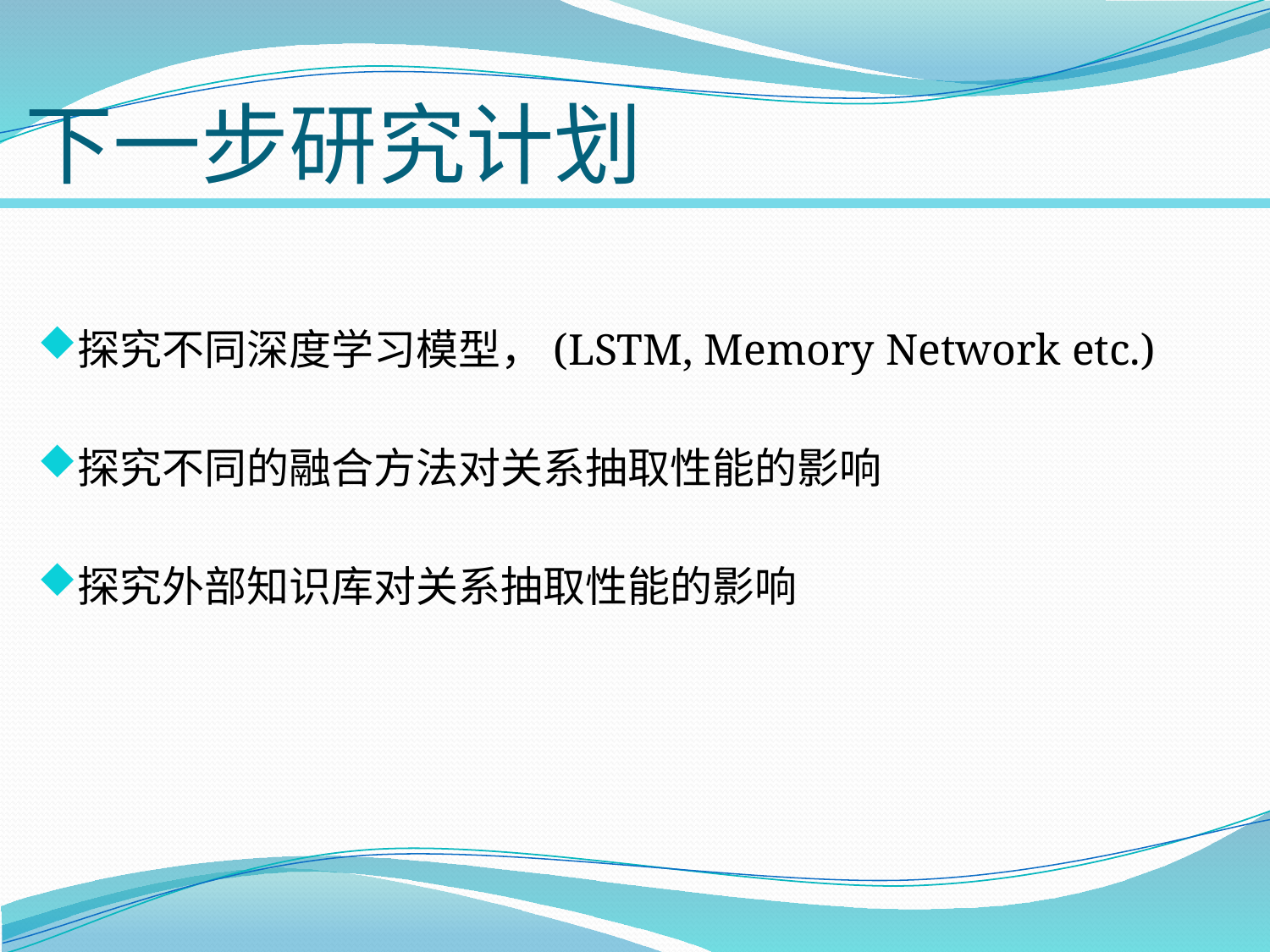

# 下一步研究计划
探究不同深度学习模型，(LSTM, Memory Network etc.)

探究不同的融合方法对关系抽取性能的影响

探究外部知识库对关系抽取性能的影响